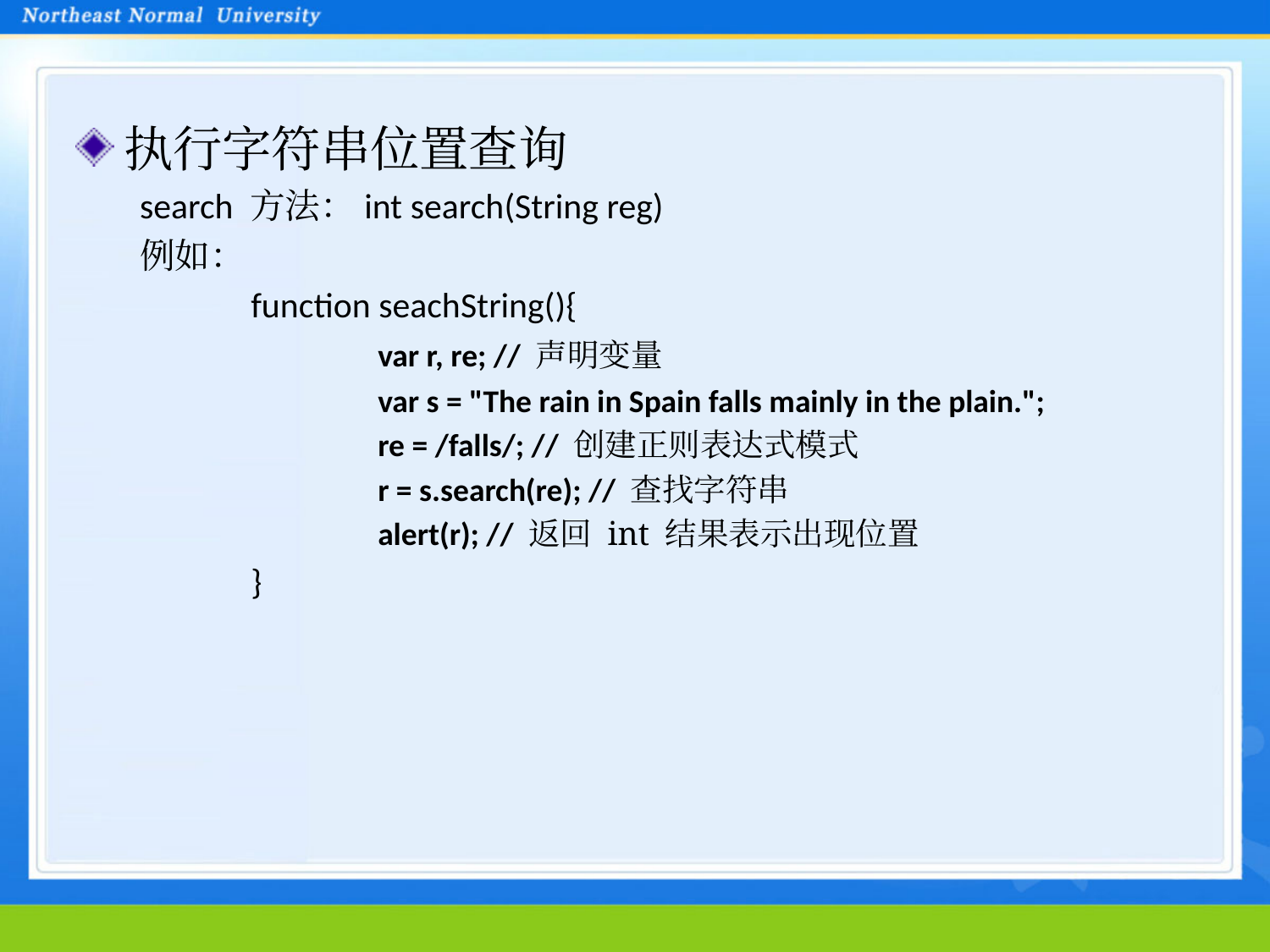

执行字符串位置查询
search 方法：int search(String reg)
例如：
		function seachString(){
			var r, re; // 声明变量
			var s = "The rain in Spain falls mainly in the plain.";
			re = /falls/; // 创建正则表达式模式
			r = s.search(re); // 查找字符串
			alert(r); // 返回 int 结果表示出现位置
		}